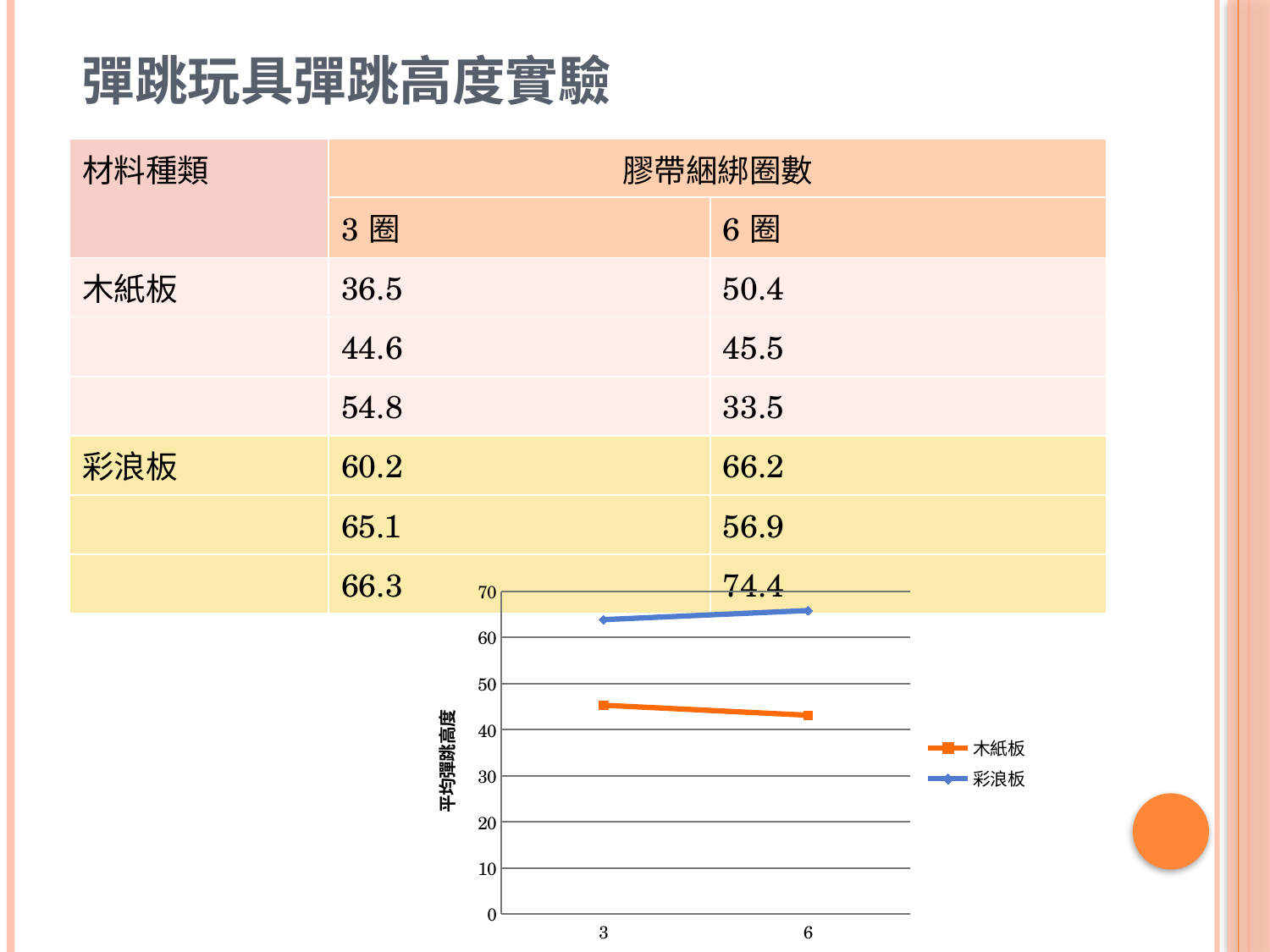

# 彈跳玩具彈跳高度實驗
| 材料種類 | 膠帶綑綁圈數 |  |
| --- | --- | --- |
|  | 3圈 | 6圈 |
| 木紙板 | 36.5 | 50.4 |
|  | 44.6 | 45.5 |
|  | 54.8 | 33.5 |
| 彩浪板 | 60.2 | 66.2 |
|  | 65.1 | 56.9 |
|  | 66.3 | 74.4 |

### Chart

| Category | 木紙板 | 彩浪板 |
|---|---|---|
| 3 | 45.29999999999999 | 63.86666666666667 |
| 6 | 43.13333333333333 | 65.83333333333333 |